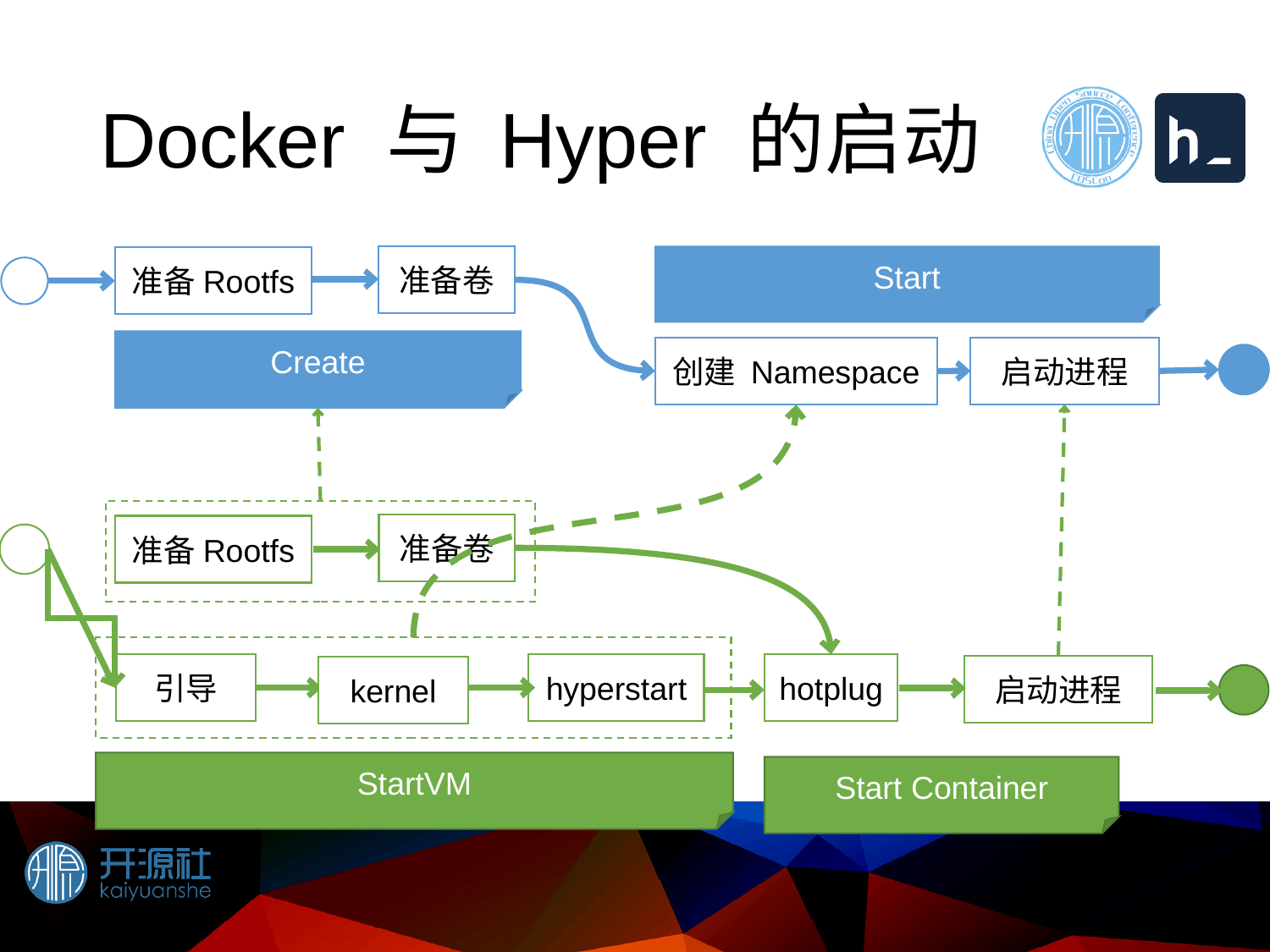

# Docker 与 Hyper 的启动
准备卷
Start
准备Rootfs

Create
启动进程
创建 Namespace

准备卷
准备Rootfs

引导
hyperstart
hotplug
启动进程
kernel

StartVM
Start Container